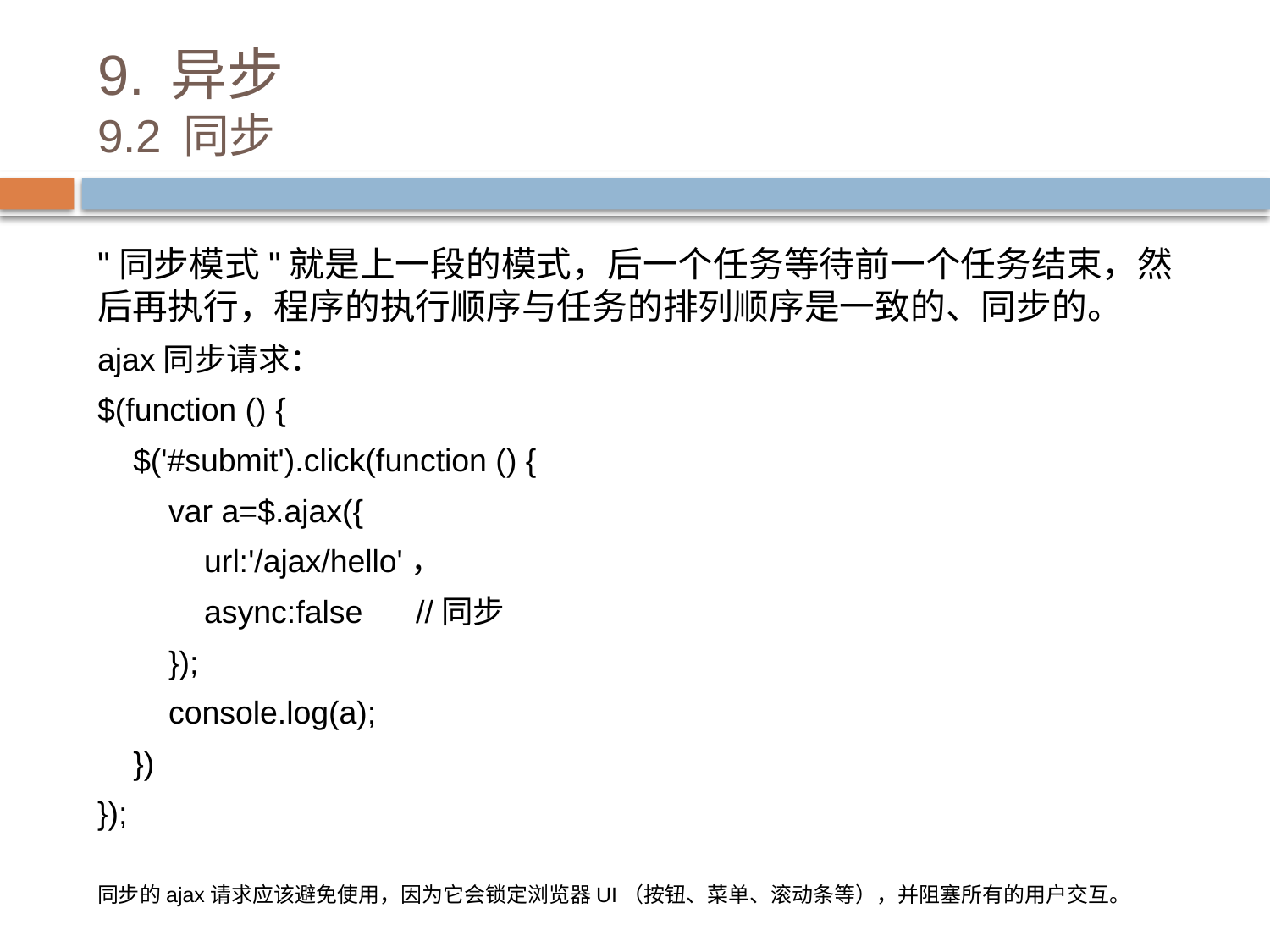

# 9. 异步 9.2 同步
"同步模式"就是上一段的模式，后一个任务等待前一个任务结束，然后再执行，程序的执行顺序与任务的排列顺序是一致的、同步的。
ajax同步请求：
$(function () {
    $('#submit').click(function () {
        var a=$.ajax({
            url:'/ajax/hello'，
            async:false      //同步
        });
        console.log(a);
    })
});

同步的ajax请求应该避免使用，因为它会锁定浏览器UI（按钮、菜单、滚动条等），并阻塞所有的用户交互。